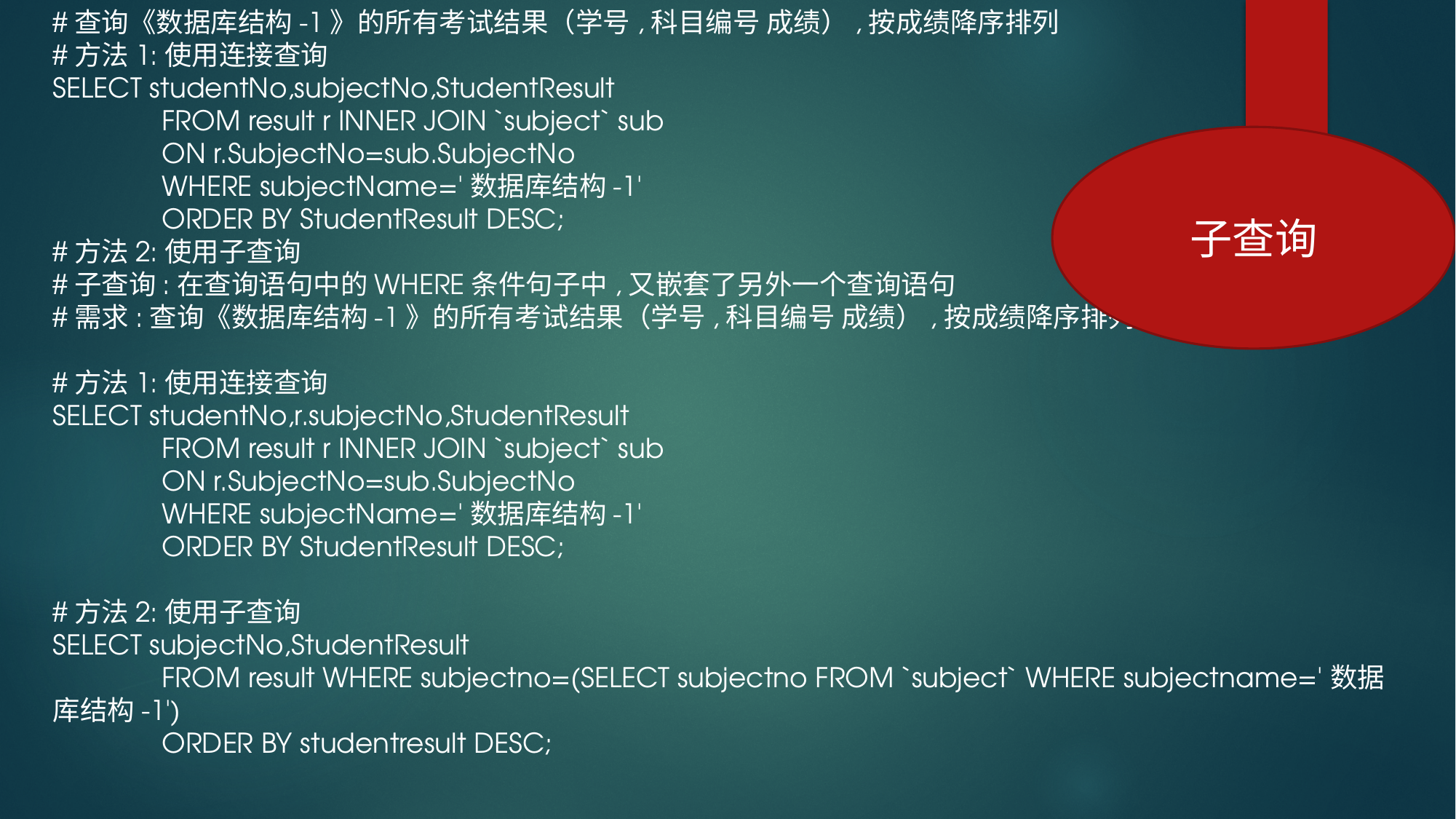

#查询《数据库结构-1》的所有考试结果（学号,科目编号 成绩）,按成绩降序排列
#方法1:使用连接查询
SELECT studentNo,subjectNo,StudentResult
	FROM result r INNER JOIN `subject` sub
	ON r.SubjectNo=sub.SubjectNo
	WHERE subjectName='数据库结构-1'
	ORDER BY StudentResult DESC;
#方法2:使用子查询
#子查询:在查询语句中的WHERE条件句子中,又嵌套了另外一个查询语句
#需求:查询《数据库结构-1》的所有考试结果（学号,科目编号 成绩）,按成绩降序排列

#方法1:使用连接查询
SELECT studentNo,r.subjectNo,StudentResult
	FROM result r INNER JOIN `subject` sub
	ON r.SubjectNo=sub.SubjectNo
	WHERE subjectName='数据库结构-1'
	ORDER BY StudentResult DESC;

#方法2:使用子查询
SELECT subjectNo,StudentResult
	FROM result WHERE subjectno=(SELECT subjectno FROM `subject` WHERE subjectname='数据库结构-1')
	ORDER BY studentresult DESC;

子查询